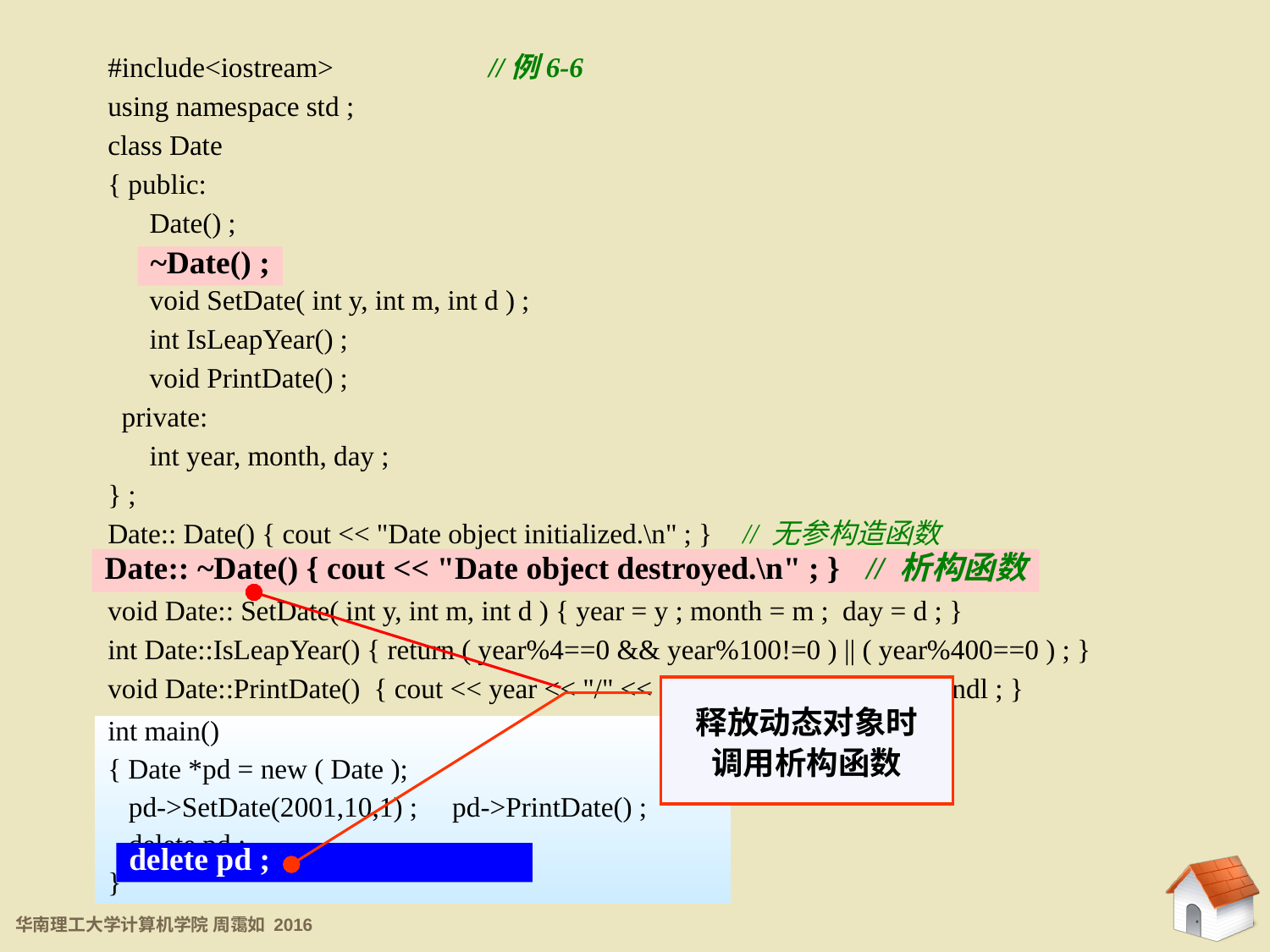

6.2.1  简单构造函数和析构函数
#include<iostream> 		//例6-6
using namespace std ;
class Date
{ public:
      Date() ;
      ~Date() ;
      void SetDate( int y, int m, int d ) ;
      int IsLeapYear() ;
      void PrintDate() ;
  private:
      int year, month, day ;
} ;
Date:: Date() { cout << "Date object initialized.\n" ; }	// 无参构造函数
Date:: ~Date() { cout << "Date object destroyed.\n" ; }	// 析构函数
void Date:: SetDate( int y, int m, int d ) { year = y ; month = m ;  day = d ; }
int Date::IsLeapYear() { return ( year%4==0 && year%100!=0 ) || ( year%400==0 ) ; }
void Date::PrintDate()  { cout << year << "/" << month << "/" << day << endl ; }
int main()
{ Date d ;
   d.SetDate(2001,10,1) ;
   d.PrintDate() ;
}
~Date() ;
Date:: ~Date() { cout << "Date object destroyed.\n" ; }	// 析构函数

释放动态对象时
调用析构函数
int main()
{ Date *pd = new ( Date );
   pd->SetDate(2001,10,1) ;     pd->PrintDate() ;
   delete pd ;
}
delete pd ;